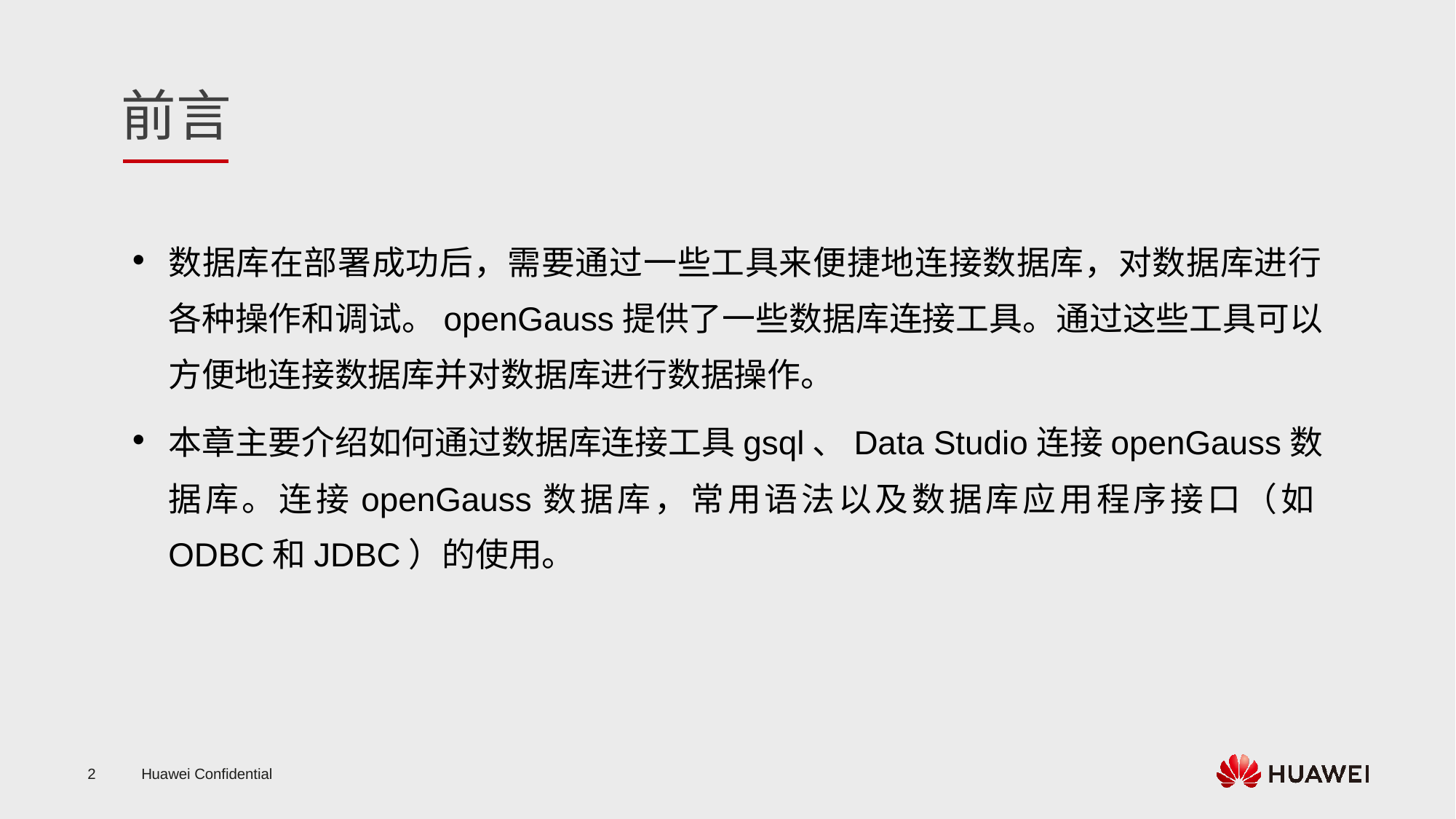

数据库在部署成功后，需要通过一些工具来便捷地连接数据库，对数据库进行各种操作和调试。openGauss提供了一些数据库连接工具。通过这些工具可以方便地连接数据库并对数据库进行数据操作。
本章主要介绍如何通过数据库连接工具gsql、Data Studio连接openGauss数据库。连接openGauss数据库，常用语法以及数据库应用程序接口（如ODBC和JDBC）的使用。